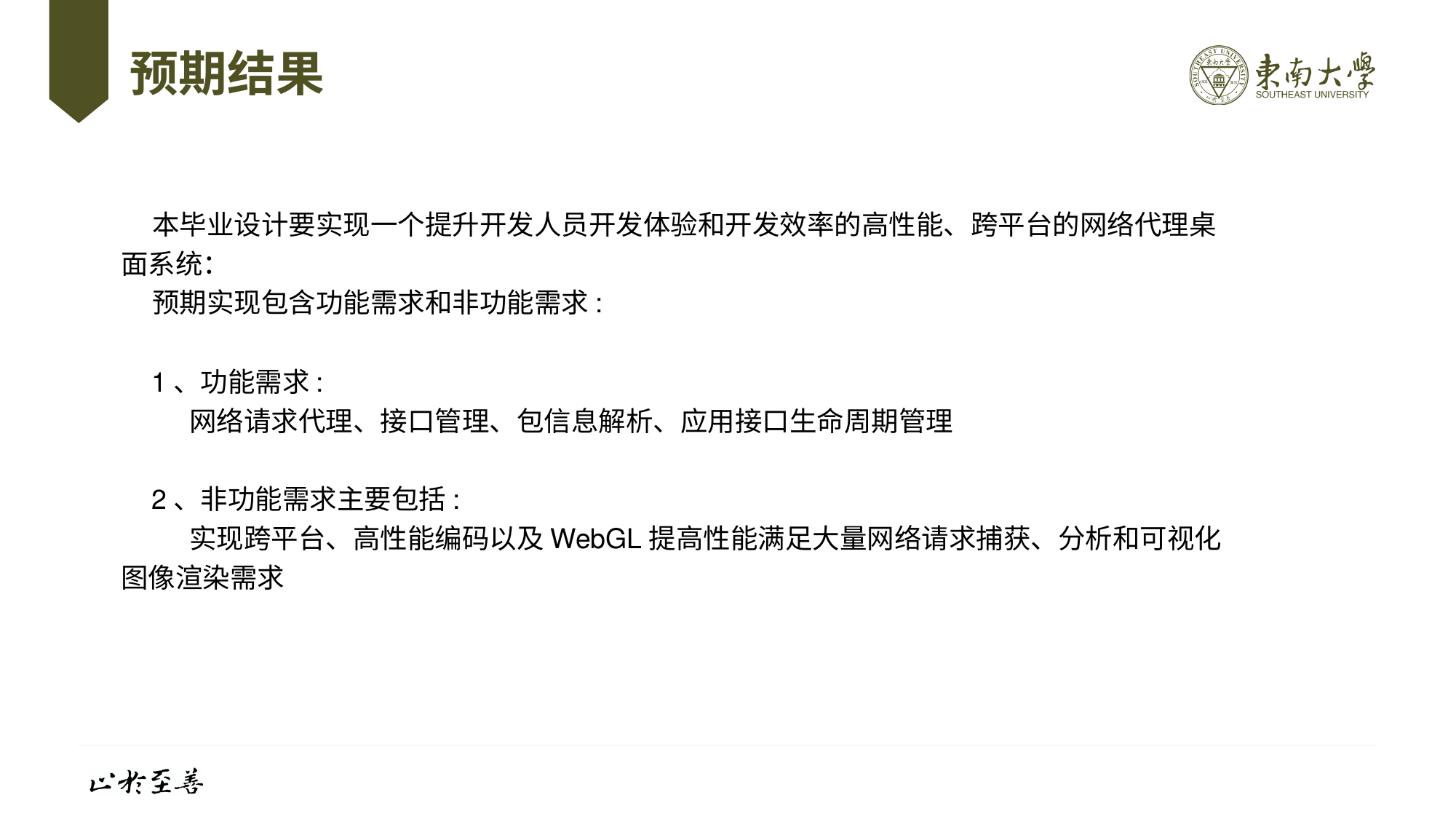

# 预期结果

    本毕业设计要实现一个提升开发人员开发体验和开发效率的高性能、跨平台的网络代理桌面系统：
    预期实现包含功能需求和非功能需求:

    1、功能需求:
          网络请求代理、接口管理、包信息解析、应用接口生命周期管理

    2、非功能需求主要包括:
          实现跨平台、高性能编码以及WebGL提高性能满足大量网络请求捕获、分析和可视化图像渲染需求
34